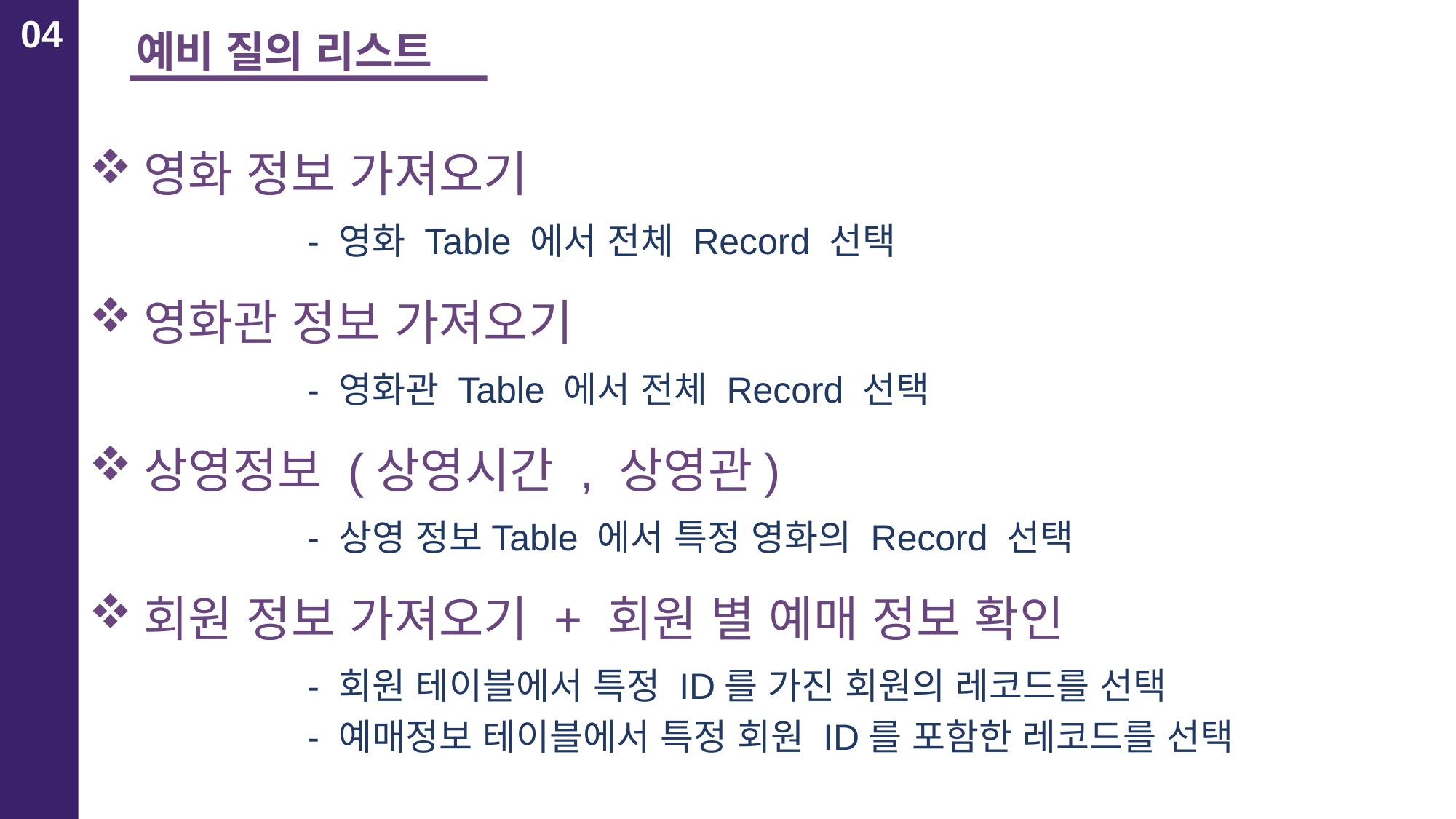

04
예비 질의 리스트

영화 정보 가져오기
		- 영화 Table 에서 전체 Record 선택

영화관 정보 가져오기
		- 영화관 Table 에서 전체 Record 선택

상영정보 (상영시간 , 상영관)
		- 상영 정보Table 에서 특정 영화의 Record 선택

회원 정보 가져오기 + 회원 별 예매 정보 확인
		- 회원 테이블에서 특정 ID를 가진 회원의 레코드를 선택
		- 예매정보 테이블에서 특정 회원 ID를 포함한 레코드를 선택